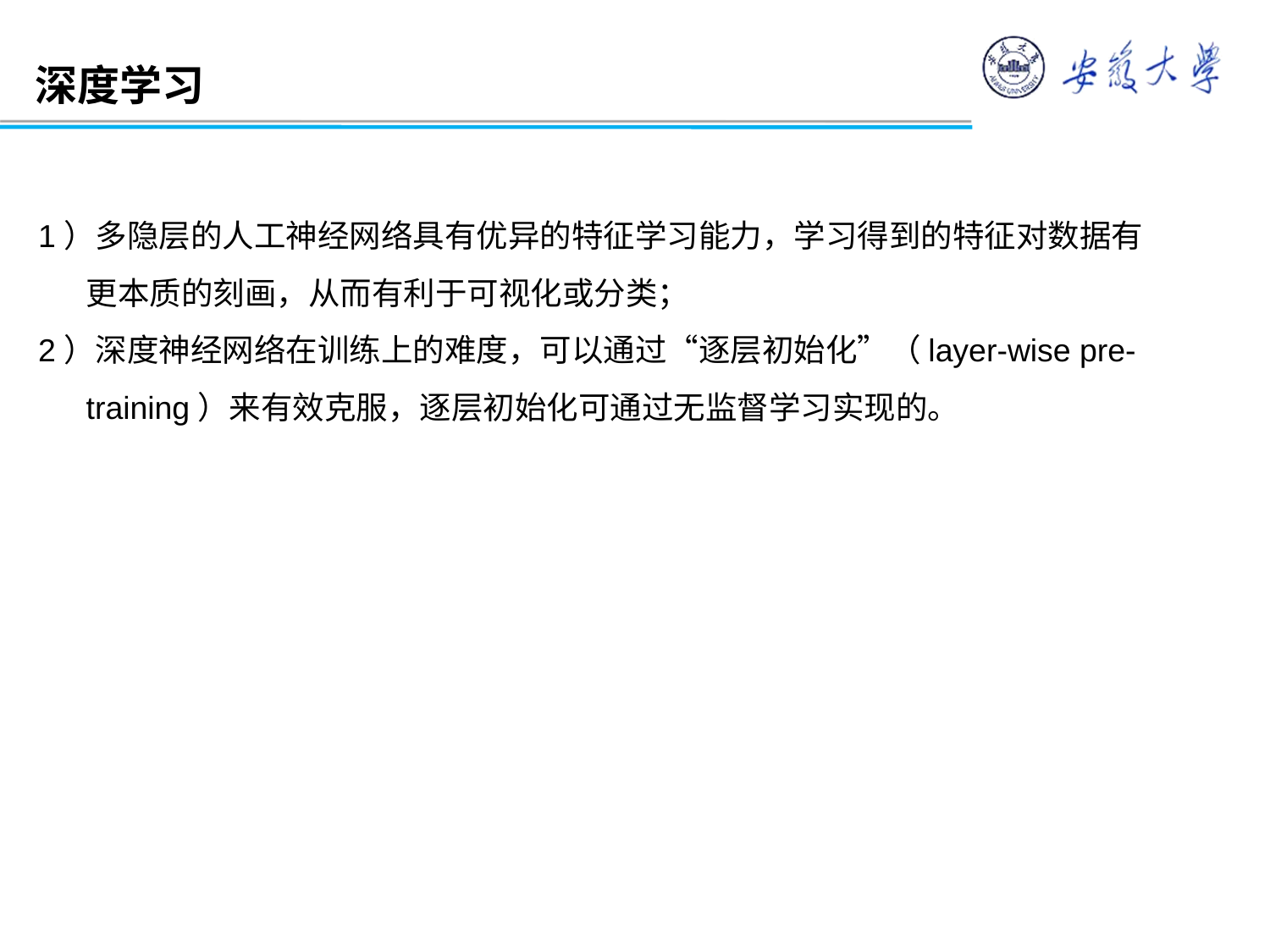

深度学习
1）多隐层的人工神经网络具有优异的特征学习能力，学习得到的特征对数据有更本质的刻画，从而有利于可视化或分类；
2）深度神经网络在训练上的难度，可以通过“逐层初始化”（layer-wise pre-training）来有效克服，逐层初始化可通过无监督学习实现的。